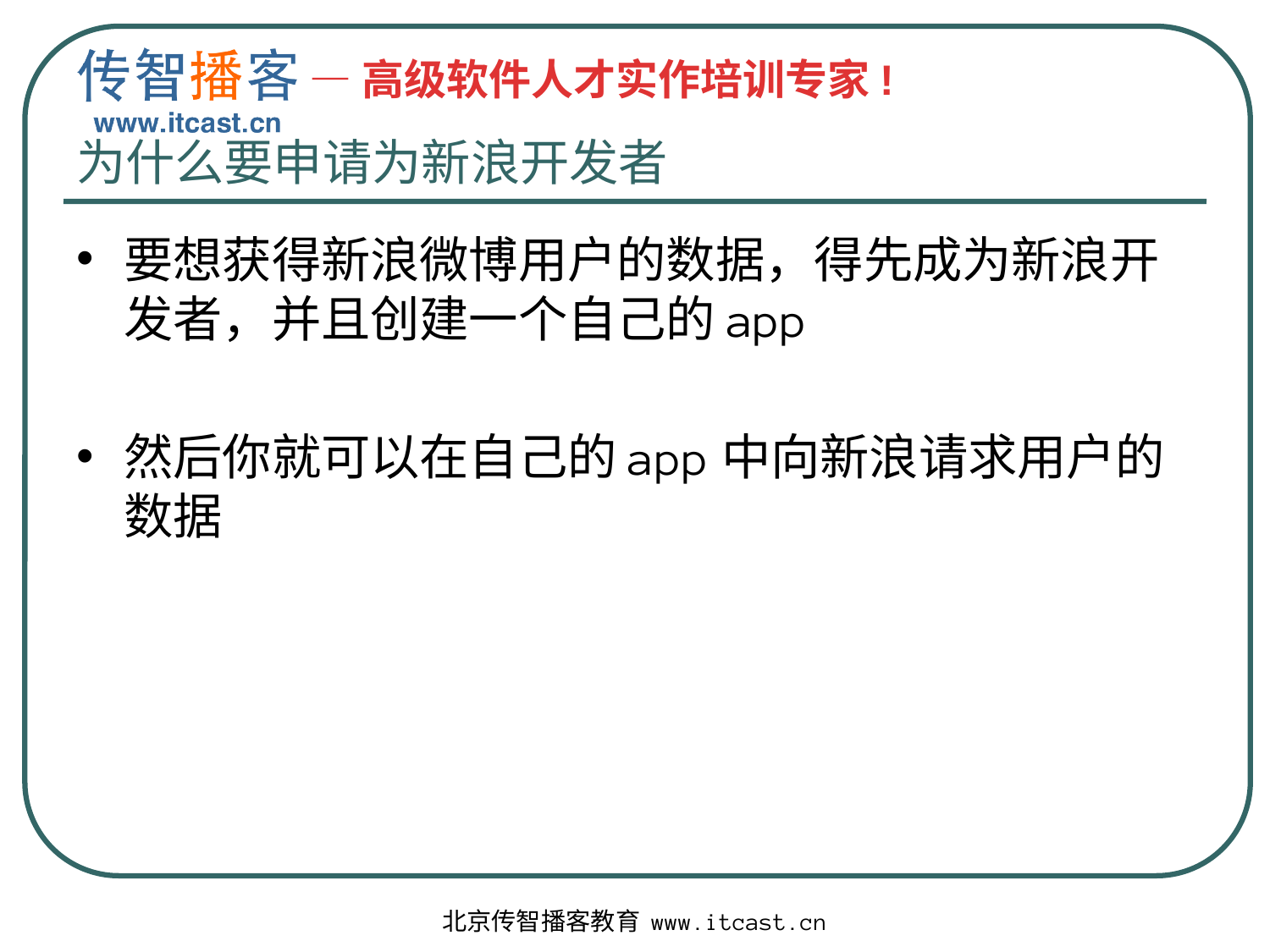

# 为什么要申请为新浪开发者
要想获得新浪微博用户的数据，得先成为新浪开发者，并且创建一个自己的app

然后你就可以在自己的app中向新浪请求用户的数据